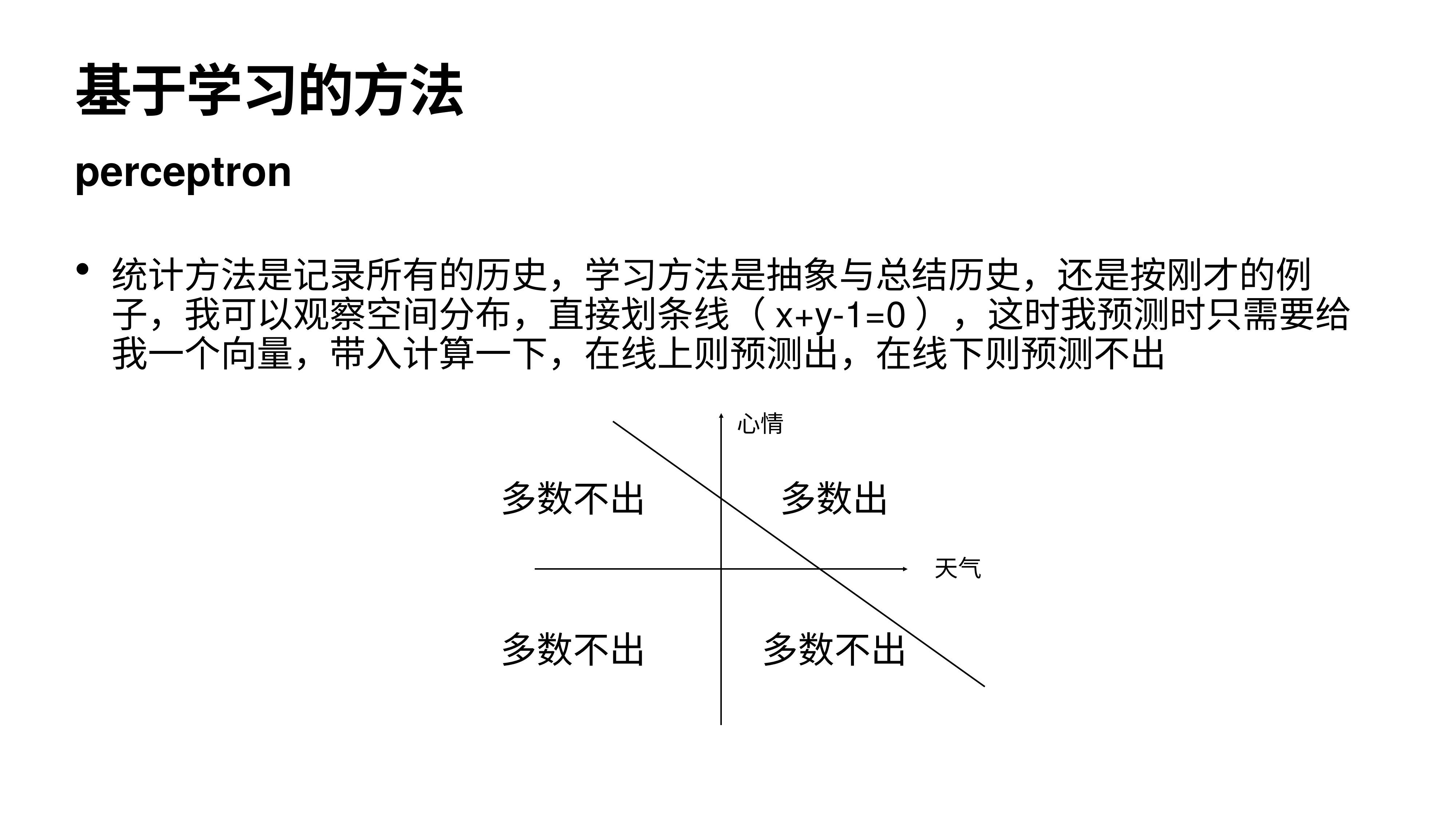

# 基于学习的方法
perceptron
统计方法是记录所有的历史，学习方法是抽象与总结历史，还是按刚才的例子，我可以观察空间分布，直接划条线（x+y-1=0），这时我预测时只需要给我一个向量，带入计算一下，在线上则预测出，在线下则预测不出
心情

多数不出
多数出
天气

多数不出
多数不出